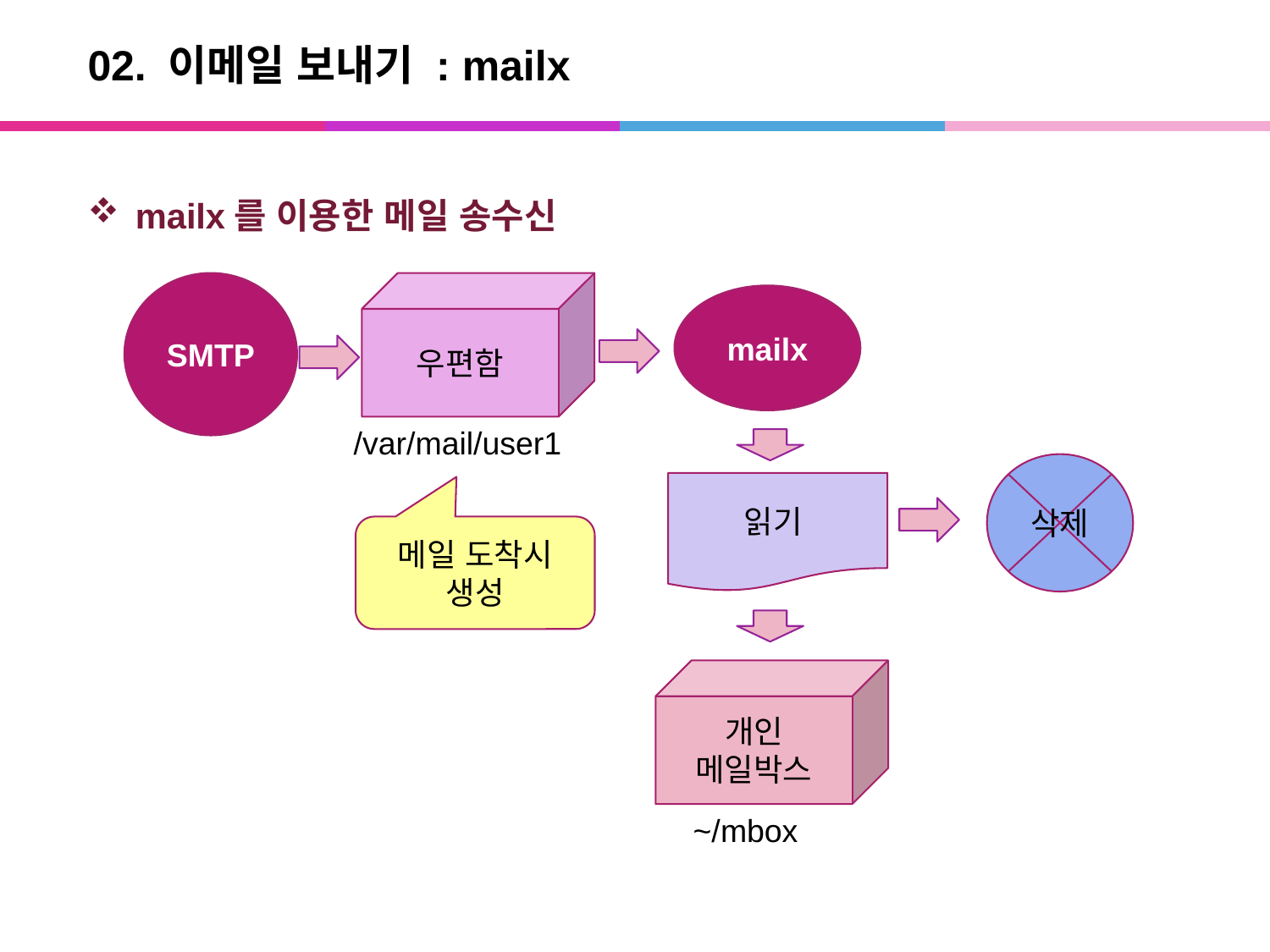

# 02. 이메일 보내기 : mailx
mailx를 이용한 메일 송수신

SMTP
우편함
mailx

/var/mail/user1

삭제
읽기

메일 도착시 생성

개인
메일박스
~/mbox